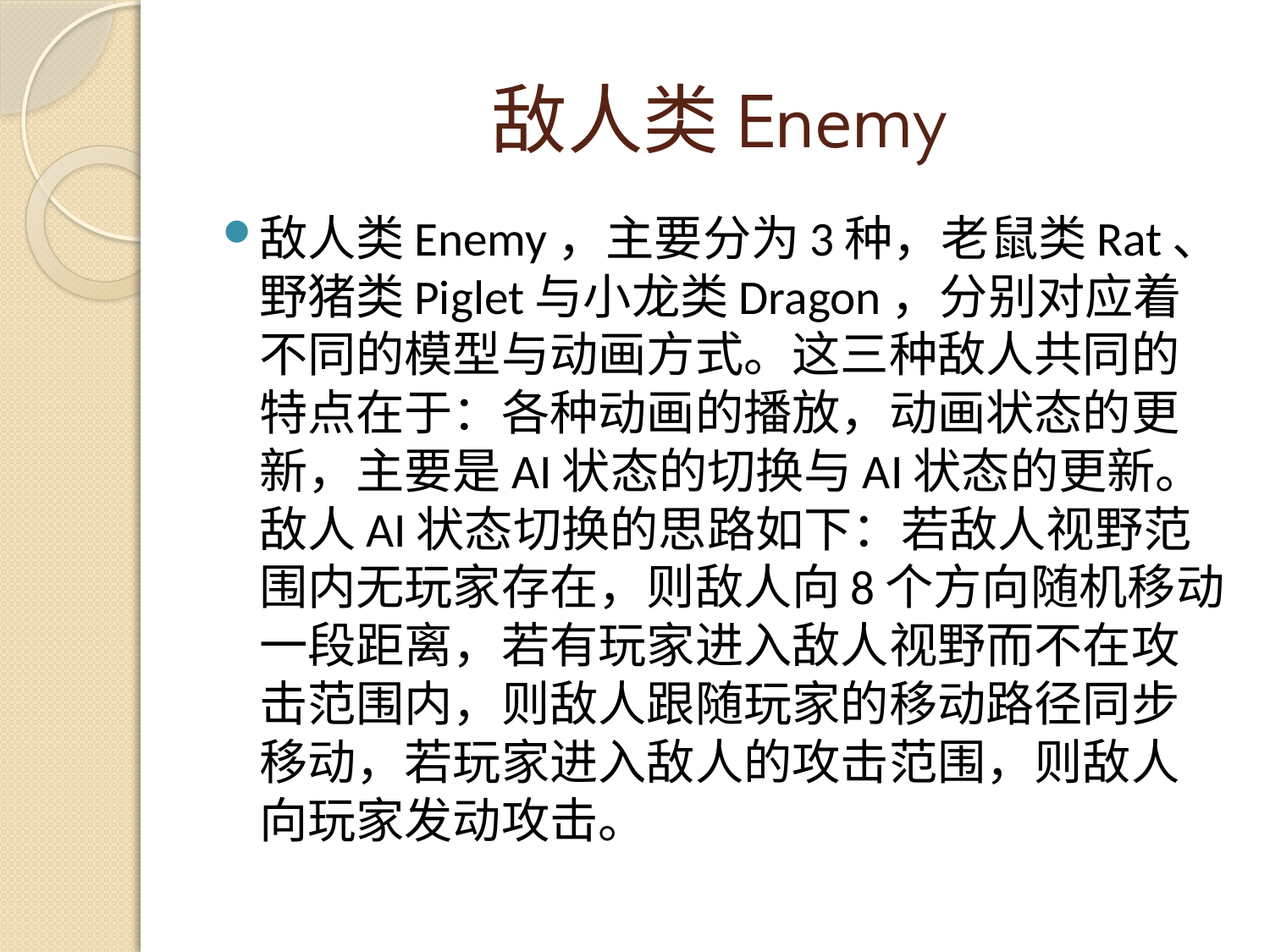

# 敌人类Enemy
敌人类Enemy，主要分为3种，老鼠类Rat、野猪类Piglet与小龙类Dragon，分别对应着不同的模型与动画方式。这三种敌人共同的特点在于：各种动画的播放，动画状态的更新，主要是AI状态的切换与AI状态的更新。敌人AI状态切换的思路如下：若敌人视野范围内无玩家存在，则敌人向8个方向随机移动一段距离，若有玩家进入敌人视野而不在攻击范围内，则敌人跟随玩家的移动路径同步移动，若玩家进入敌人的攻击范围，则敌人向玩家发动攻击。